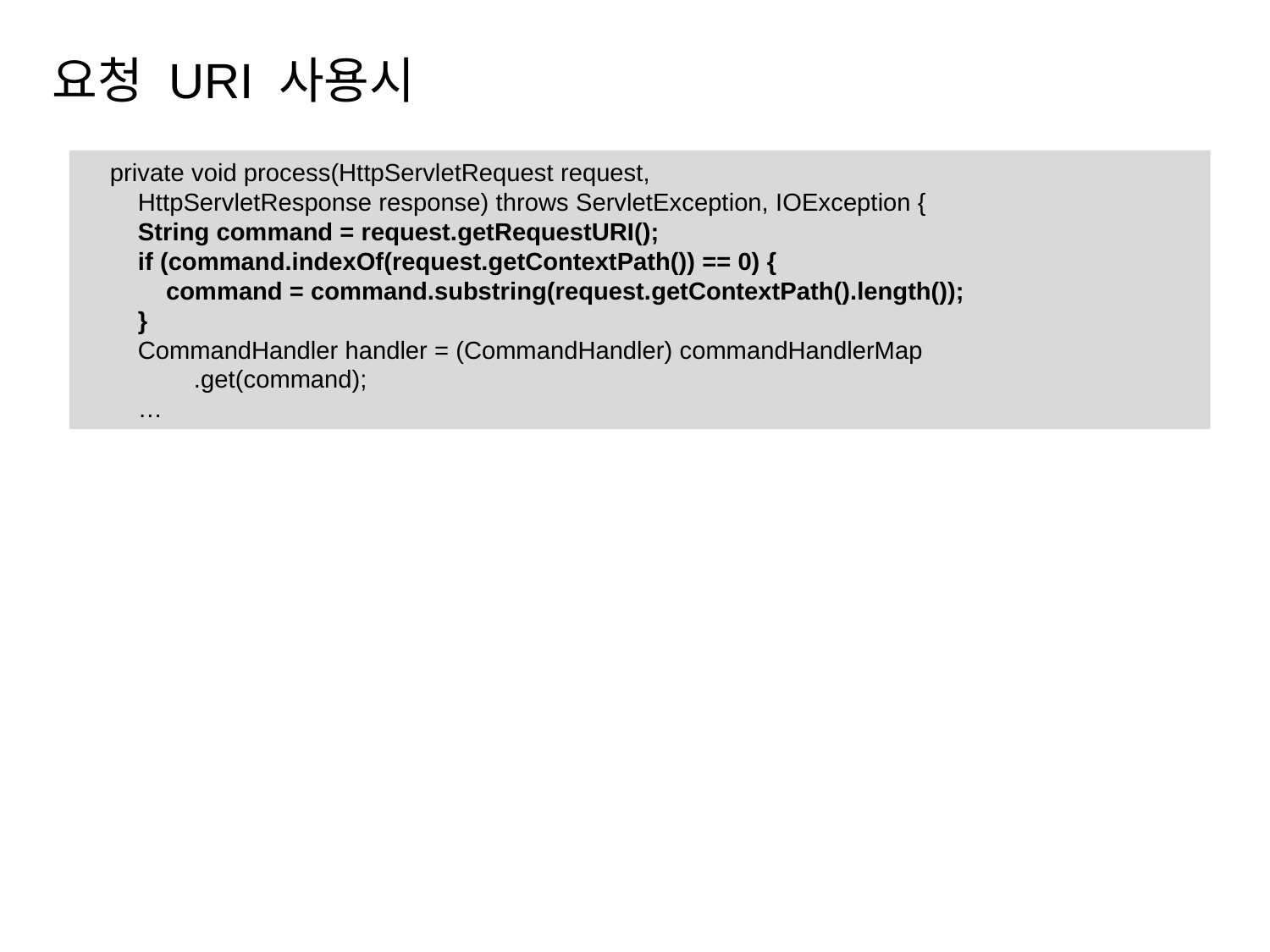

# 요청 URI 사용시
    private void process(HttpServletRequest request,
        HttpServletResponse response) throws ServletException, IOException {
        String command = request.getRequestURI();
        if (command.indexOf(request.getContextPath()) == 0) {
            command = command.substring(request.getContextPath().length());
        }
        CommandHandler handler = (CommandHandler) commandHandlerMap
                .get(command);
        …